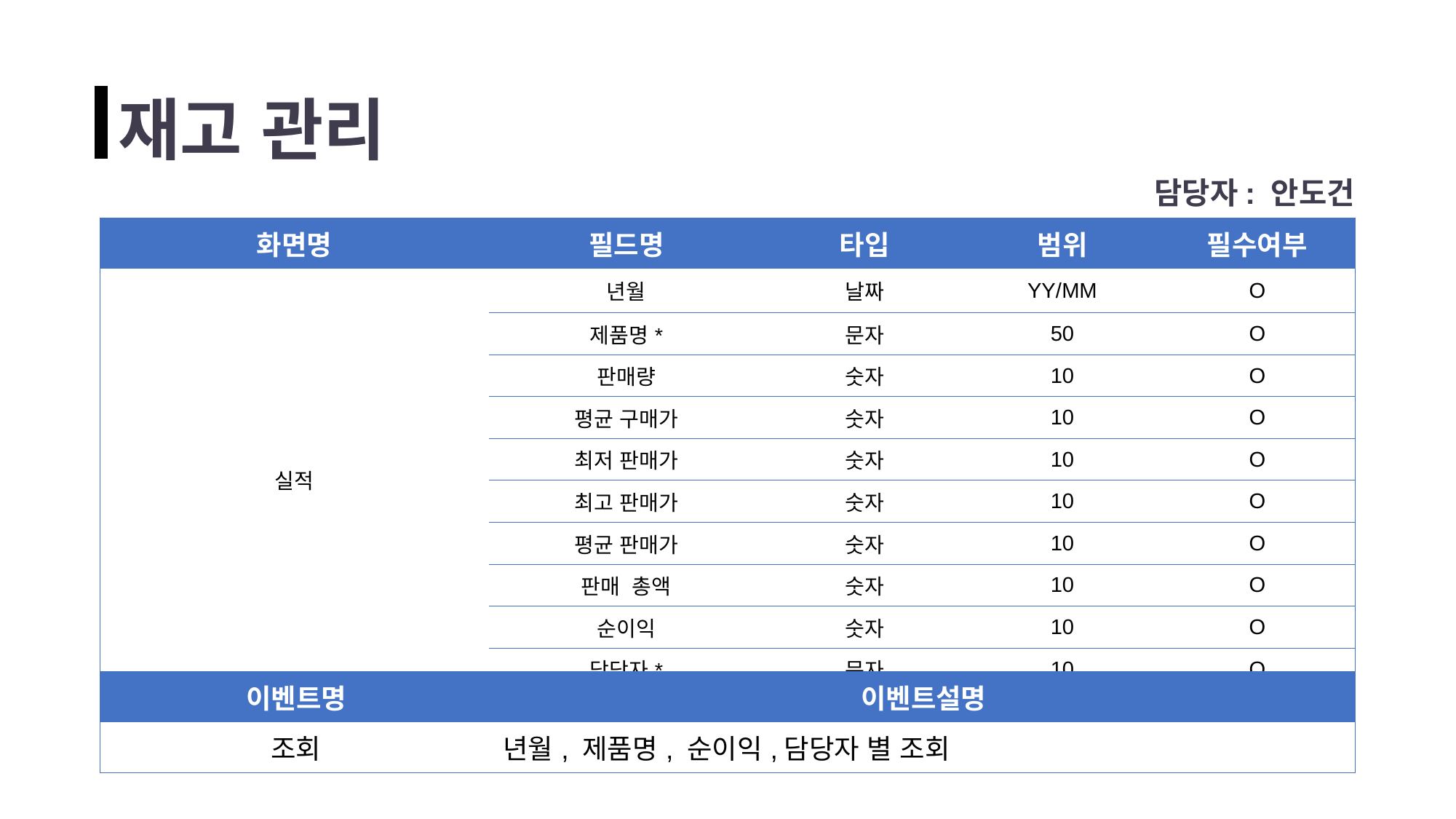

재고 관리

담당자: 안도건
| 화면명 | 필드명 | 타입 | 범위 | 필수여부 |
| --- | --- | --- | --- | --- |
| 실적 | 년월 | 날짜 | YY/MM | O |
|  | 제품명\* | 문자 | 50 | O |
|  | 판매량 | 숫자 | 10 | O |
|  | 평균 구매가 | 숫자 | 10 | O |
|  | 최저 판매가 | 숫자 | 10 | O |
|  | 최고 판매가 | 숫자 | 10 | O |
|  | 평균 판매가 | 숫자 | 10 | O |
|  | 판매 총액 | 숫자 | 10 | O |
|  | 순이익 | 숫자 | 10 | O |
|  | 담당자\* | 문자 | 10 | O |
| 이벤트명 | 이벤트설명 |
| --- | --- |
| 조회 | 년월, 제품명, 순이익,담당자 별 조회 |